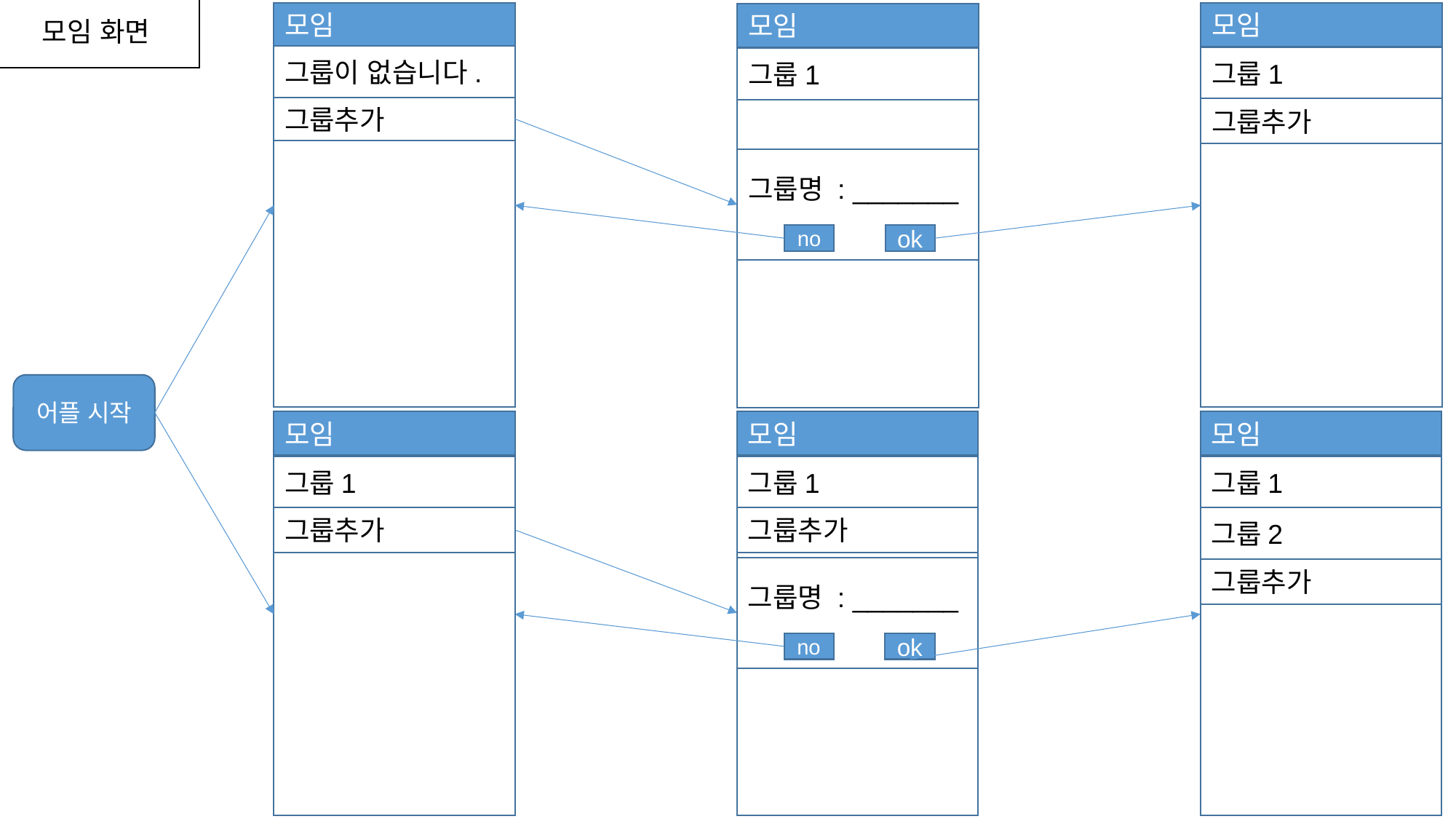

모임 화면
모임

그룹1
그룹추가
모임

그룹추가
그룹이 없습니다.
모임

그룹1

그룹명 : _______

ok
no
어플 시작
모임

그룹1
그룹추가
모임

그룹1
그룹추가

그룹명 : _______

ok
no
모임

그룹1
그룹추가
그룹2